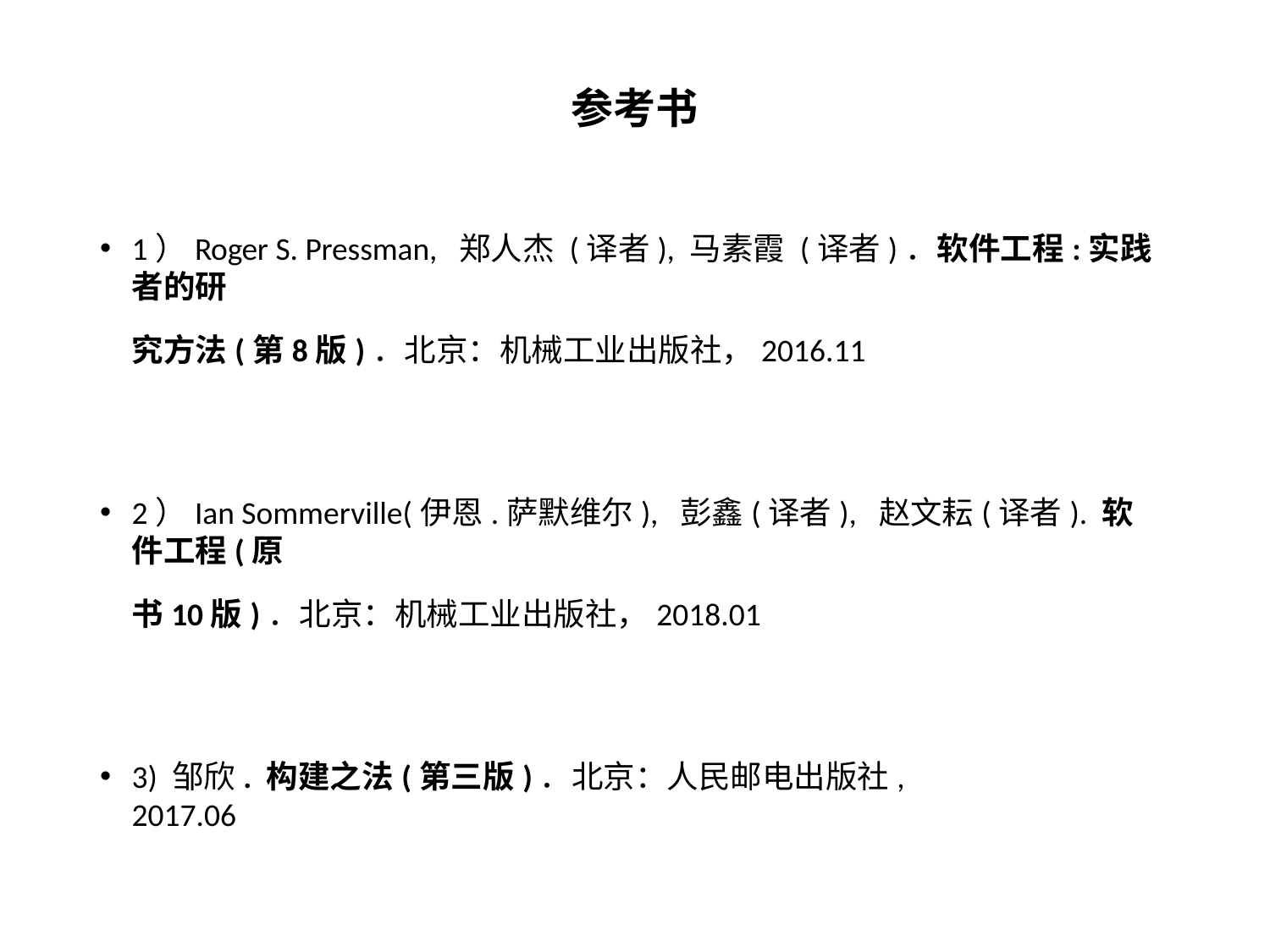

参考书
1）Roger S. Pressman, 郑人杰(译者), 马素霞(译者)．软件工程:实践者的研

究方法(第8版)．北京：机械工业出版社，2016.11
2）Ian Sommerville(伊恩.萨默维尔), 彭鑫(译者), 赵文耘(译者). 软件工程(原

书10版)．北京：机械工业出版社，2018.01
3) 邹欣. 构建之法(第三版)．北京：人民邮电出版社, 2017.06